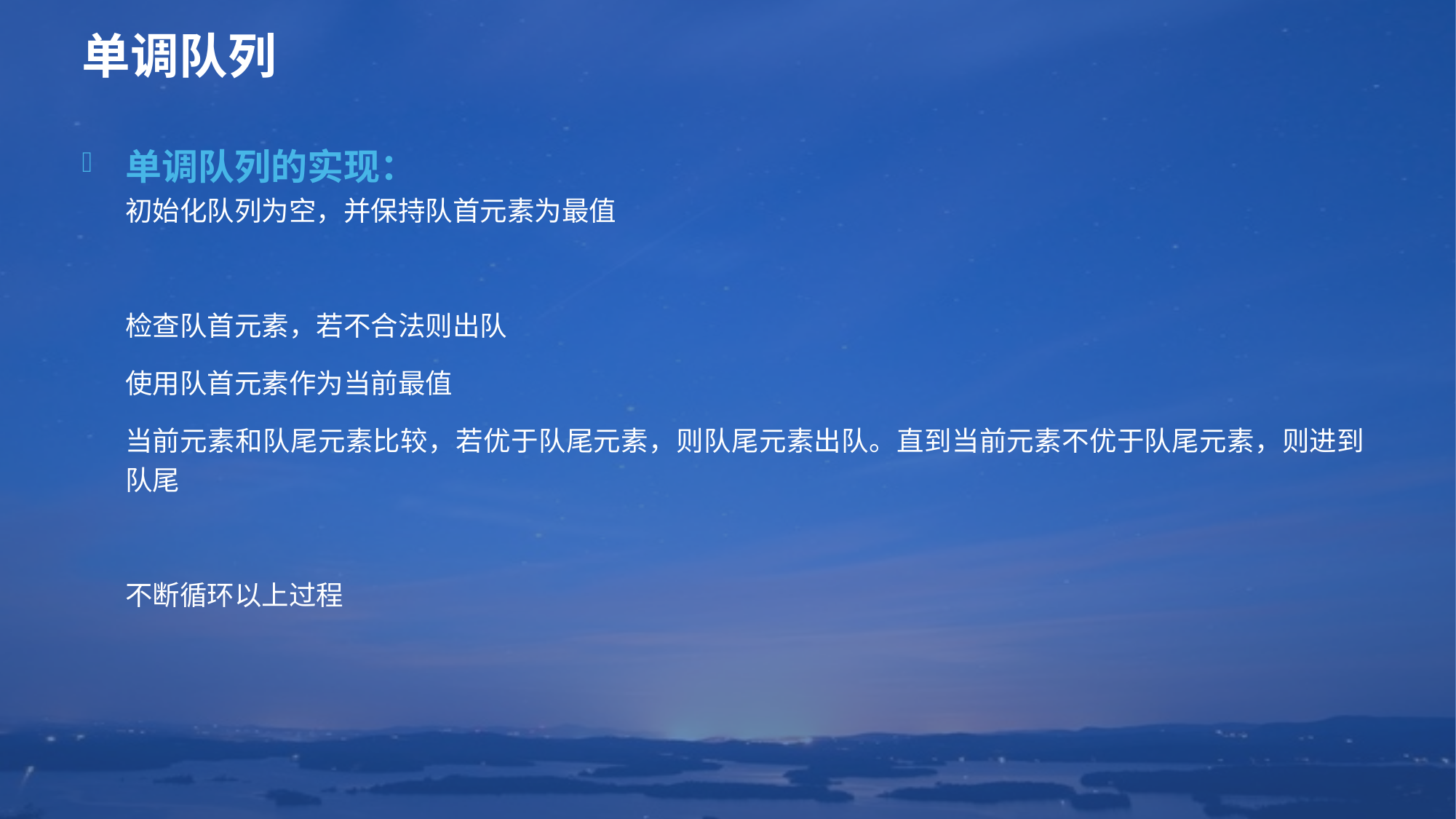

# 单调队列
单调队列的实现：
初始化队列为空，并保持队首元素为最值

检查队首元素，若不合法则出队
使用队首元素作为当前最值
当前元素和队尾元素比较，若优于队尾元素，则队尾元素出队。直到当前元素不优于队尾元素，则进到队尾

不断循环以上过程